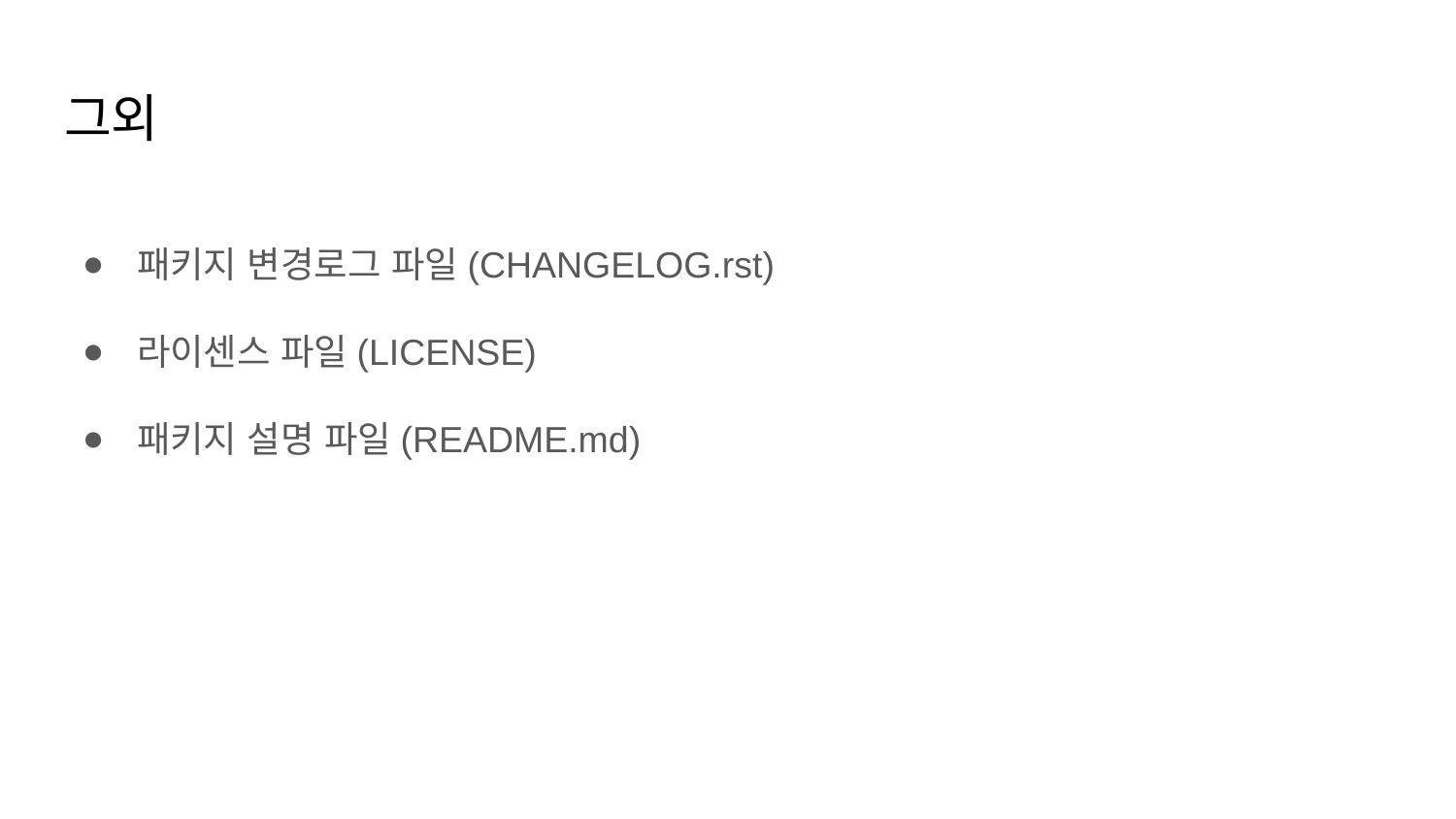

# 그외
패키지 변경로그 파일(CHANGELOG.rst)
라이센스 파일(LICENSE)
패키지 설명 파일(README.md)